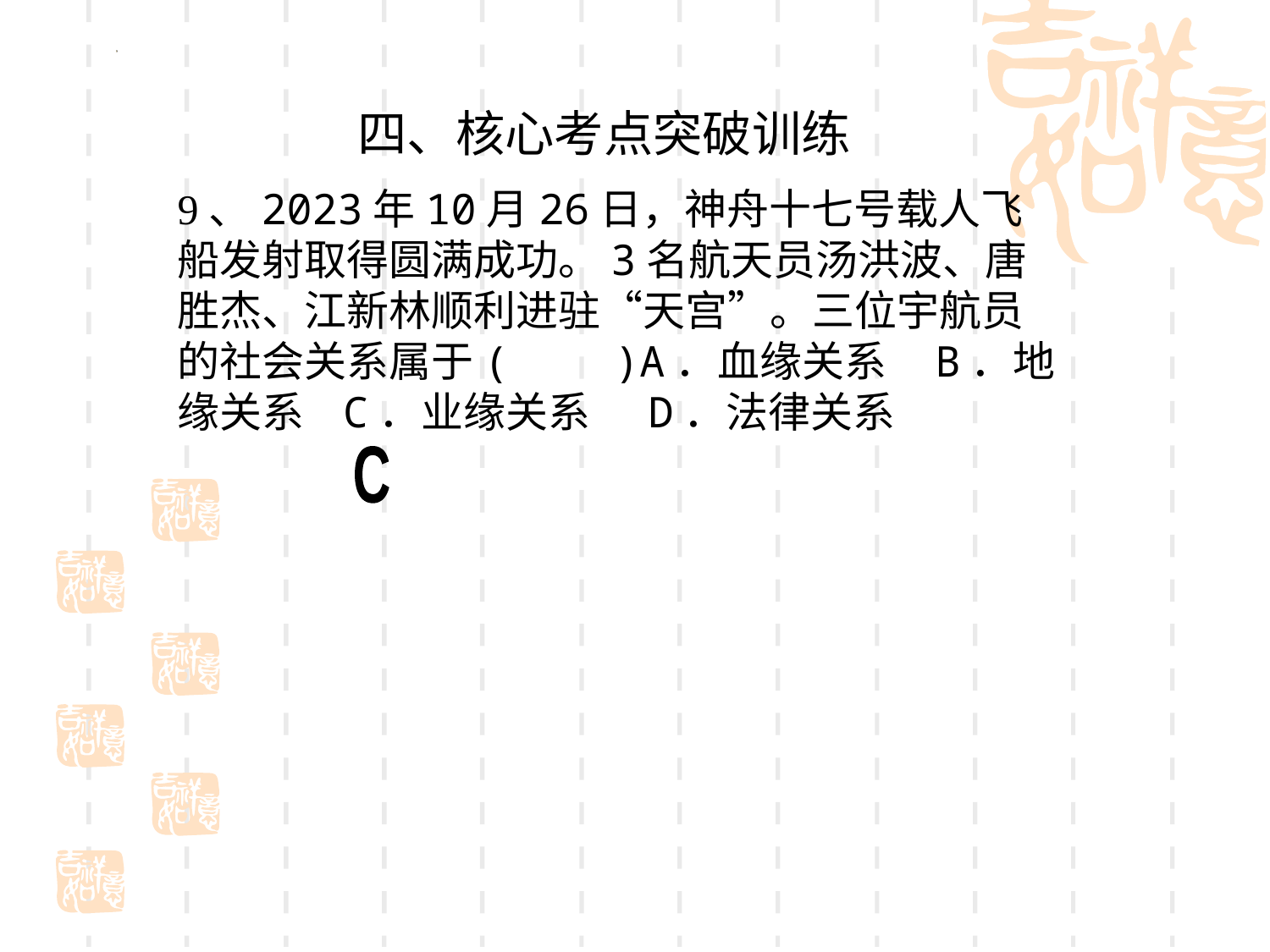

四、核心考点突破训练
9、2023年10月26日，神舟十七号载人飞船发射取得圆满成功。3名航天员汤洪波、唐胜杰、江新林顺利进驻“天宫”。三位宇航员的社会关系属于(　　)A．血缘关系    B．地缘关系   C．业缘关系     D．法律关系

C